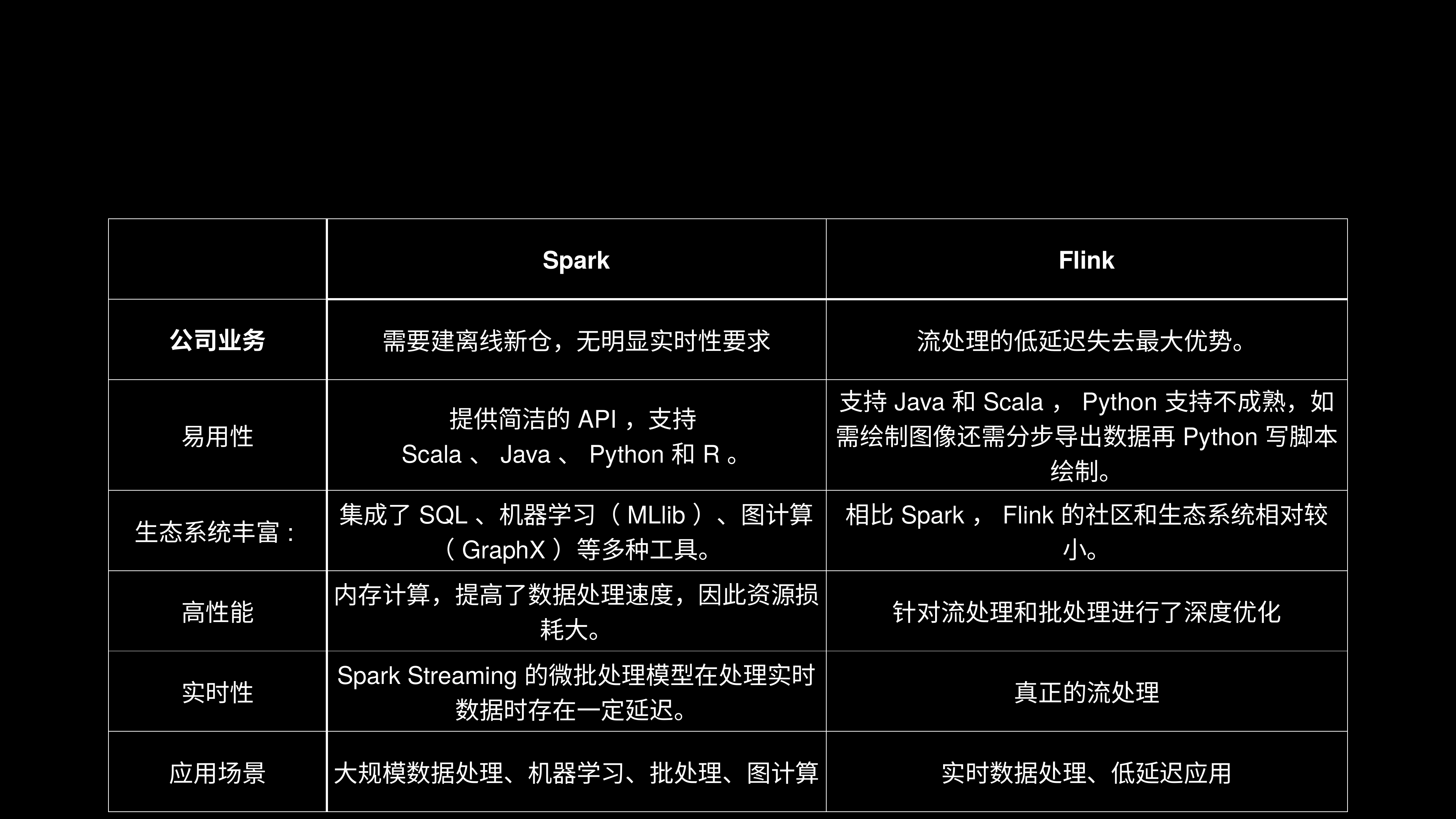

#

|  | Spark | Flink |
| --- | --- | --- |
| 公司业务 | 需要建离线新仓，无明显实时性要求 | 流处理的低延迟失去最大优势。 |
| 易用性 | 提供简洁的API，支持Scala、Java、Python和R。 | 支持Java和Scala，Python支持不成熟，如需绘制图像还需分步导出数据再Python写脚本绘制。 |
| 生态系统丰富: | 集成了SQL、机器学习（MLlib）、图计算（GraphX）等多种工具。 | 相比Spark，Flink的社区和生态系统相对较小。 |
| 高性能 | 内存计算，提高了数据处理速度，因此资源损耗大。 | 针对流处理和批处理进行了深度优化 |
| 实时性 | Spark Streaming的微批处理模型在处理实时数据时存在一定延迟。 | 真正的流处理 |
| 应用场景 | 大规模数据处理、机器学习、批处理、图计算 | 实时数据处理、低延迟应用 |